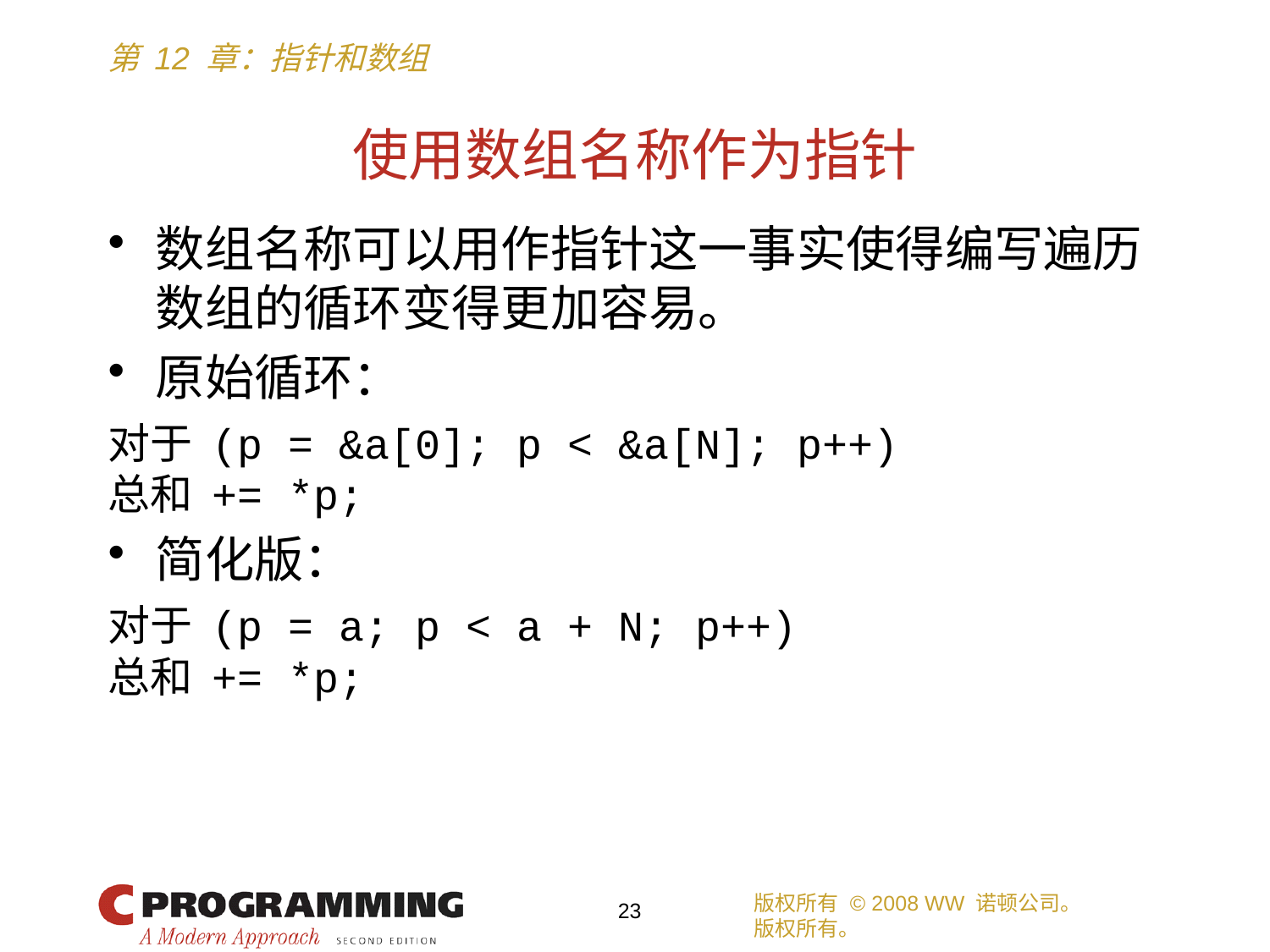

# 使用数组名称作为指针
数组名称可以用作指针这一事实使得编写遍历数组的循环变得更加容易。
原始循环：
对于 (p = &a[0]; p < &a[N]; p++)
总和 += *p;
简化版：
对于 (p = a; p < a + N; p++)
总和 += *p;
版权所有 © 2008 WW 诺顿公司。
版权所有。
23